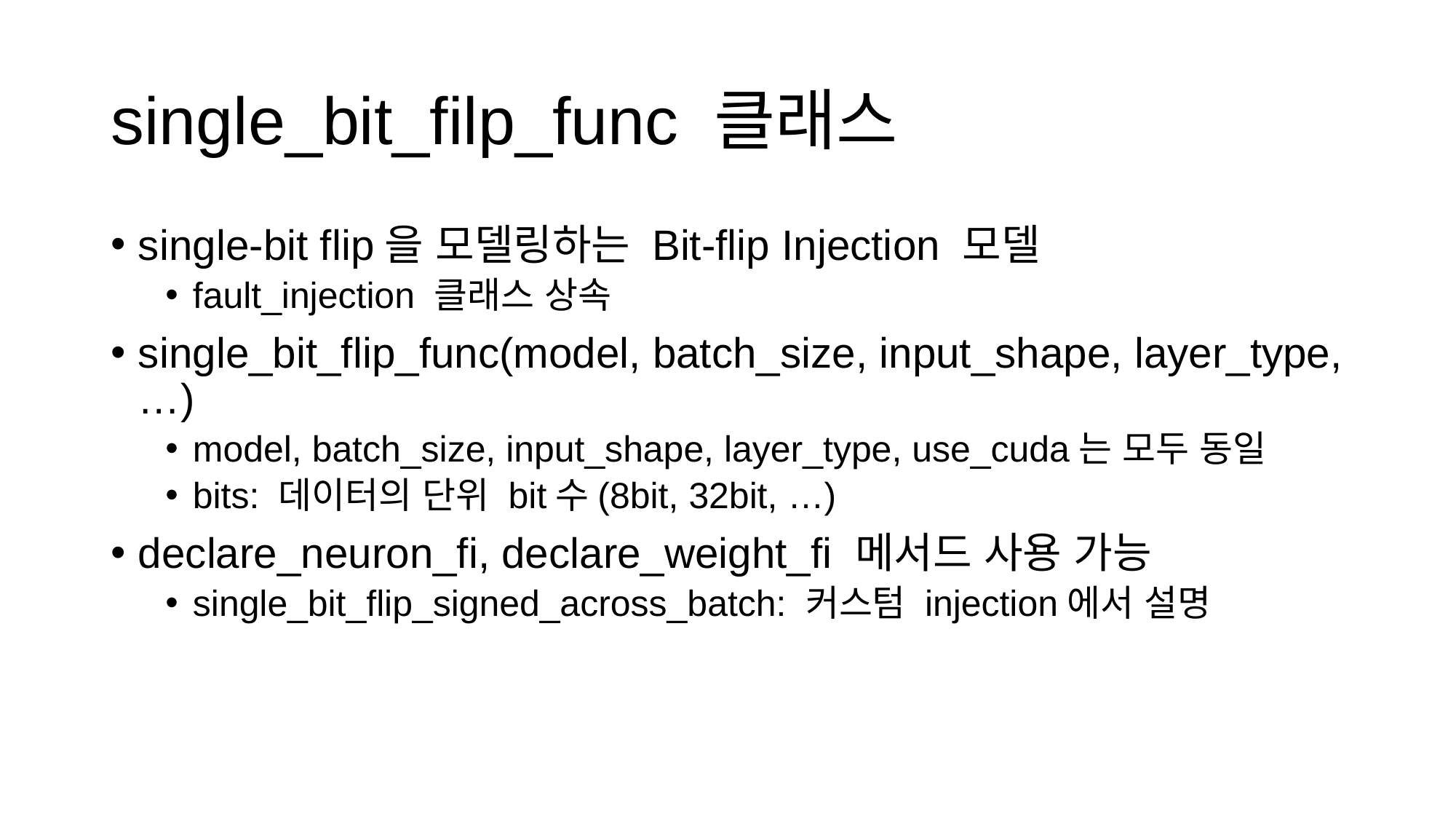

# single_bit_filp_func 클래스
single-bit flip을 모델링하는 Bit-flip Injection 모델
fault_injection 클래스 상속
single_bit_flip_func(model, batch_size, input_shape, layer_type, …)
model, batch_size, input_shape, layer_type, use_cuda는 모두 동일
bits: 데이터의 단위 bit수(8bit, 32bit, …)
declare_neuron_fi, declare_weight_fi 메서드 사용 가능
single_bit_flip_signed_across_batch: 커스텀 injection에서 설명